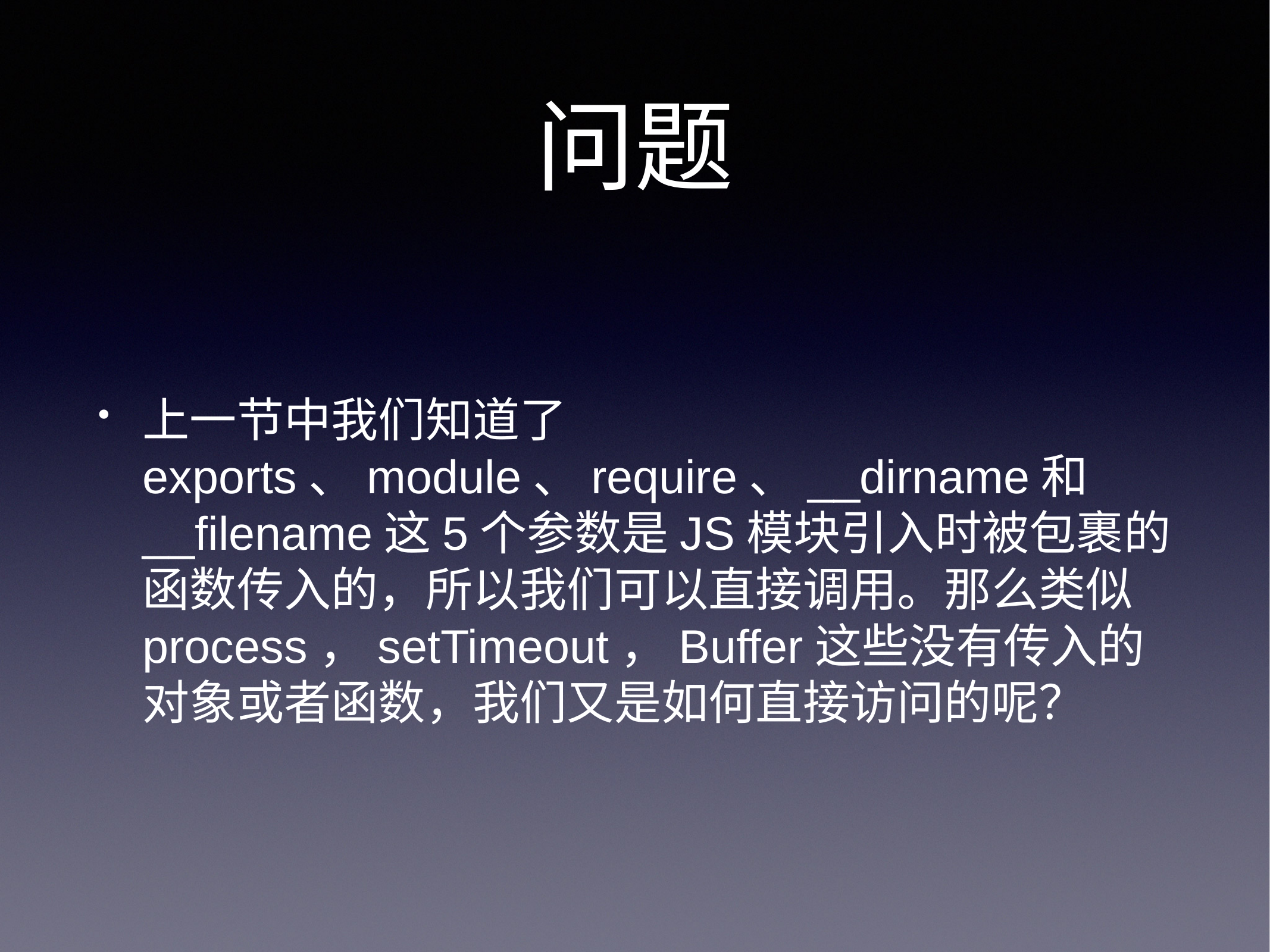

# 问题
上一节中我们知道了exports、module、require、__dirname和__filename这5个参数是JS模块引入时被包裹的函数传入的，所以我们可以直接调用。那么类似process，setTimeout，Buffer这些没有传入的对象或者函数，我们又是如何直接访问的呢？